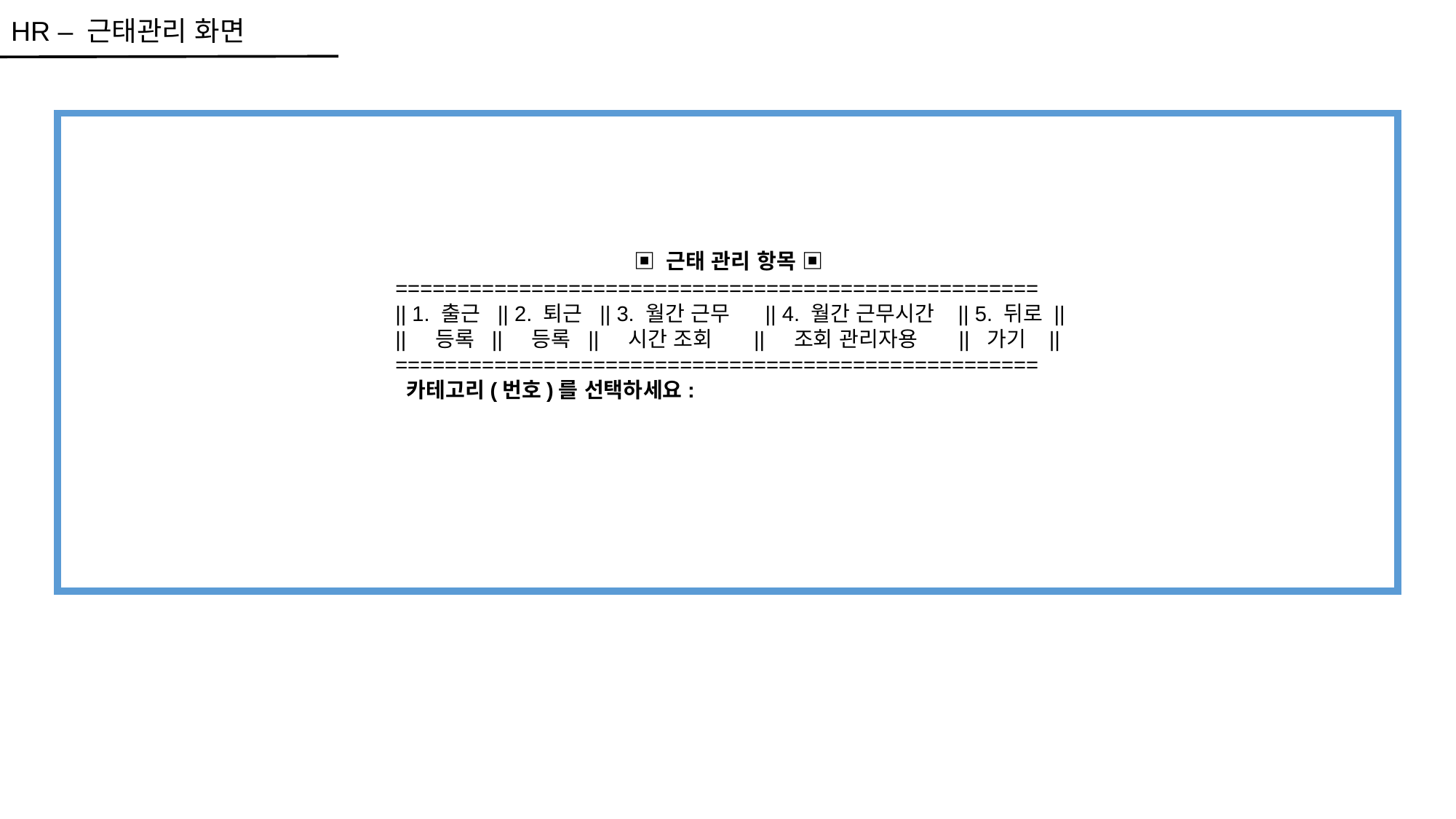

HR – 근태관리 화면

                ▣ 근태 관리 항목 ▣
====================================================
|| 1. 출근  || 2. 퇴근  || 3. 월간 근무     || 4. 월간 근무시간   || 5. 뒤로 ||
||    등록  ||    등록  ||    시간 조회      ||    조회 관리자용      ||  가기   ||
====================================================
 카테고리(번호)를 선택하세요: